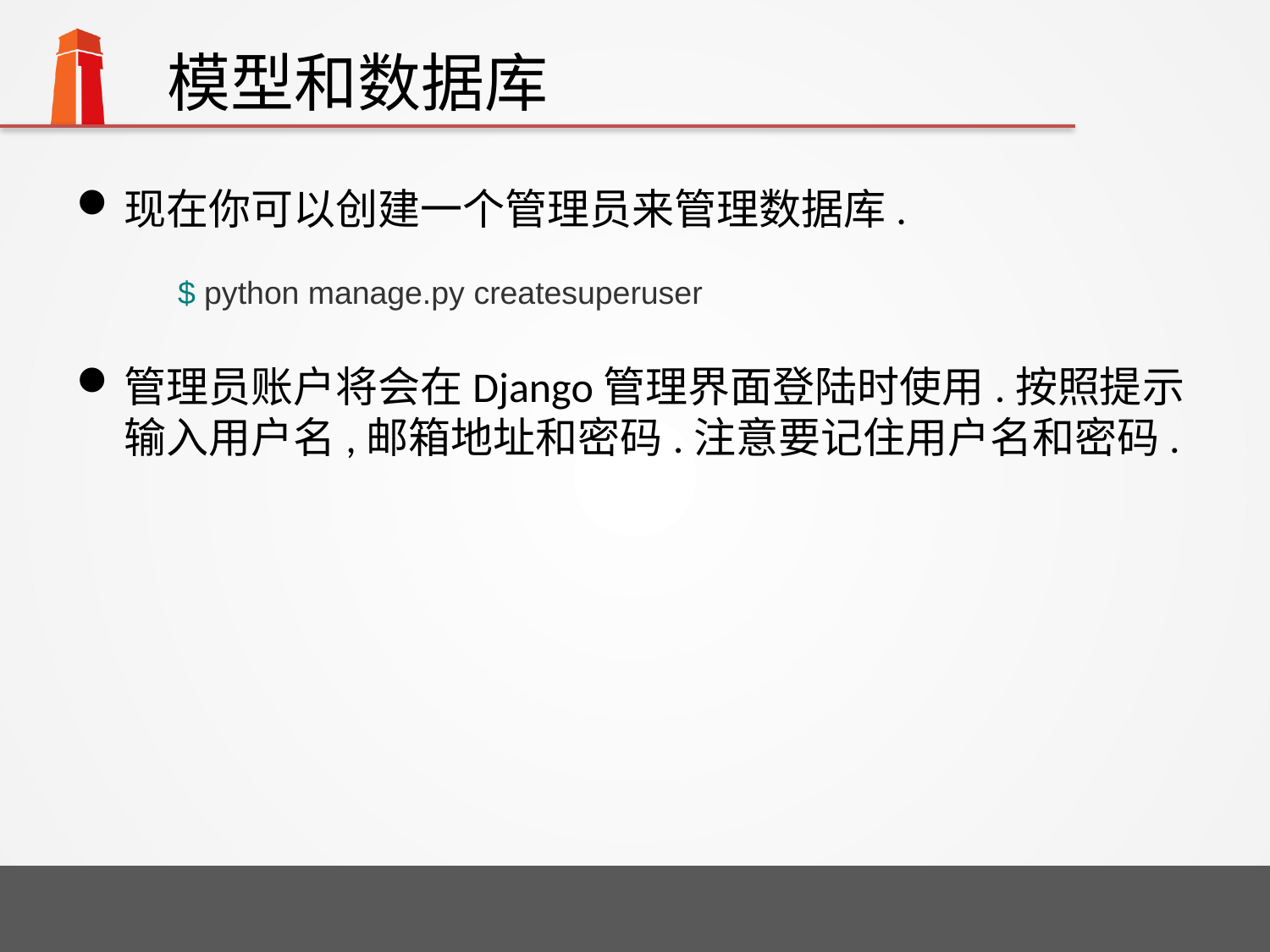

# 模型和数据库
现在你可以创建一个管理员来管理数据库.

管理员账户将会在Django管理界面登陆时使用.按照提示输入用户名,邮箱地址和密码.注意要记住用户名和密码.

$ python manage.py createsuperuser